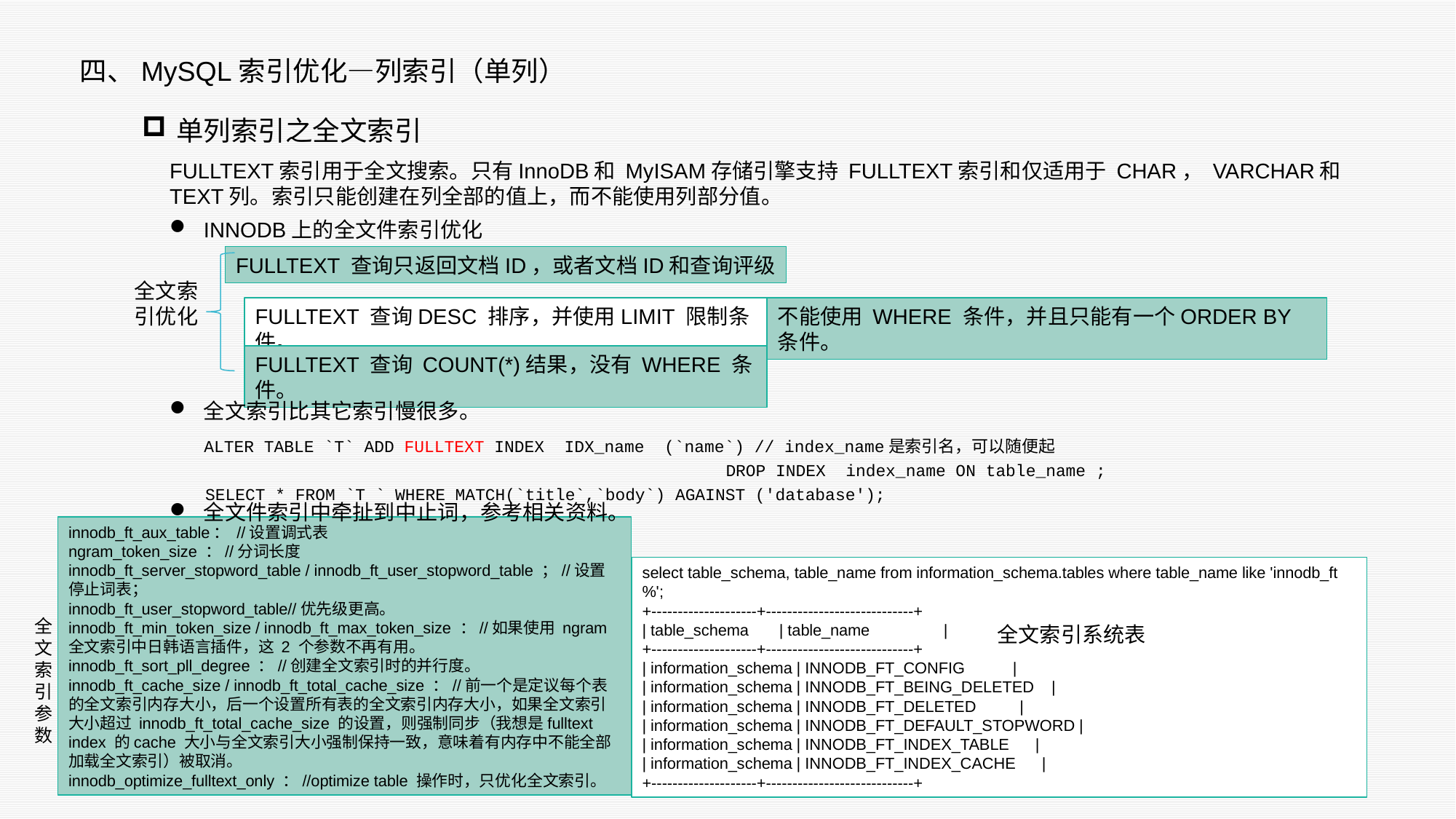

四、MySQL索引优化—列索引（单列）
单列索引之全文索引
FULLTEXT索引用于全文搜索。只有InnoDB和 MyISAM存储引擎支持 FULLTEXT索引和仅适用于 CHAR， VARCHAR和 TEXT列。索引只能创建在列全部的值上，而不能使用列部分值。
INNODB上的全文件索引优化
FULLTEXT 查询只返回文档ID，或者文档ID和查询评级

全文索引优化
FULLTEXT 查询DESC 排序，并使用LIMIT 限制条件。
不能使用 WHERE 条件，并且只能有一个ORDER BY 条件。
FULLTEXT 查询 COUNT(*)结果，没有 WHERE 条件。
全文索引比其它索引慢很多。
ALTER TABLE `T` ADD FULLTEXT INDEX  IDX_name  (`name`) // index_name是索引名，可以随便起
DROP INDEX  index_name ON table_name ;
SELECT * FROM `T ` WHERE MATCH(`title`,`body`) AGAINST ('database');
全文件索引中牵扯到中止词，参考相关资料。
innodb_ft_aux_table： //设置调式表
ngram_token_size ：//分词长度
innodb_ft_server_stopword_table / innodb_ft_user_stopword_table ；//设置停止词表；
innodb_ft_user_stopword_table//优先级更高。
innodb_ft_min_token_size / innodb_ft_max_token_size ：//如果使用 ngram 全文索引中日韩语言插件，这 2 个参数不再有用。
innodb_ft_sort_pll_degree ：//创建全文索引时的并行度。
innodb_ft_cache_size / innodb_ft_total_cache_size ：//前一个是定议每个表的全文索引内存大小，后一个设置所有表的全文索引内存大小，如果全文索引大小超过 innodb_ft_total_cache_size 的设置，则强制同步（我想是fulltext index 的cache 大小与全文索引大小强制保持一致，意味着有内存中不能全部加载全文索引）被取消。
innodb_optimize_fulltext_only ：//optimize table 操作时，只优化全文索引。
select table_schema, table_name from information_schema.tables where table_name like 'innodb_ft%';
+--------------------+----------------------------+
| table_schema       | table_name                 |
+--------------------+----------------------------+
| information_schema | INNODB_FT_CONFIG           |
| information_schema | INNODB_FT_BEING_DELETED    |
| information_schema | INNODB_FT_DELETED          |
| information_schema | INNODB_FT_DEFAULT_STOPWORD |
| information_schema | INNODB_FT_INDEX_TABLE      |
| information_schema | INNODB_FT_INDEX_CACHE      |
+--------------------+----------------------------+
全文索引参数
全文索引系统表